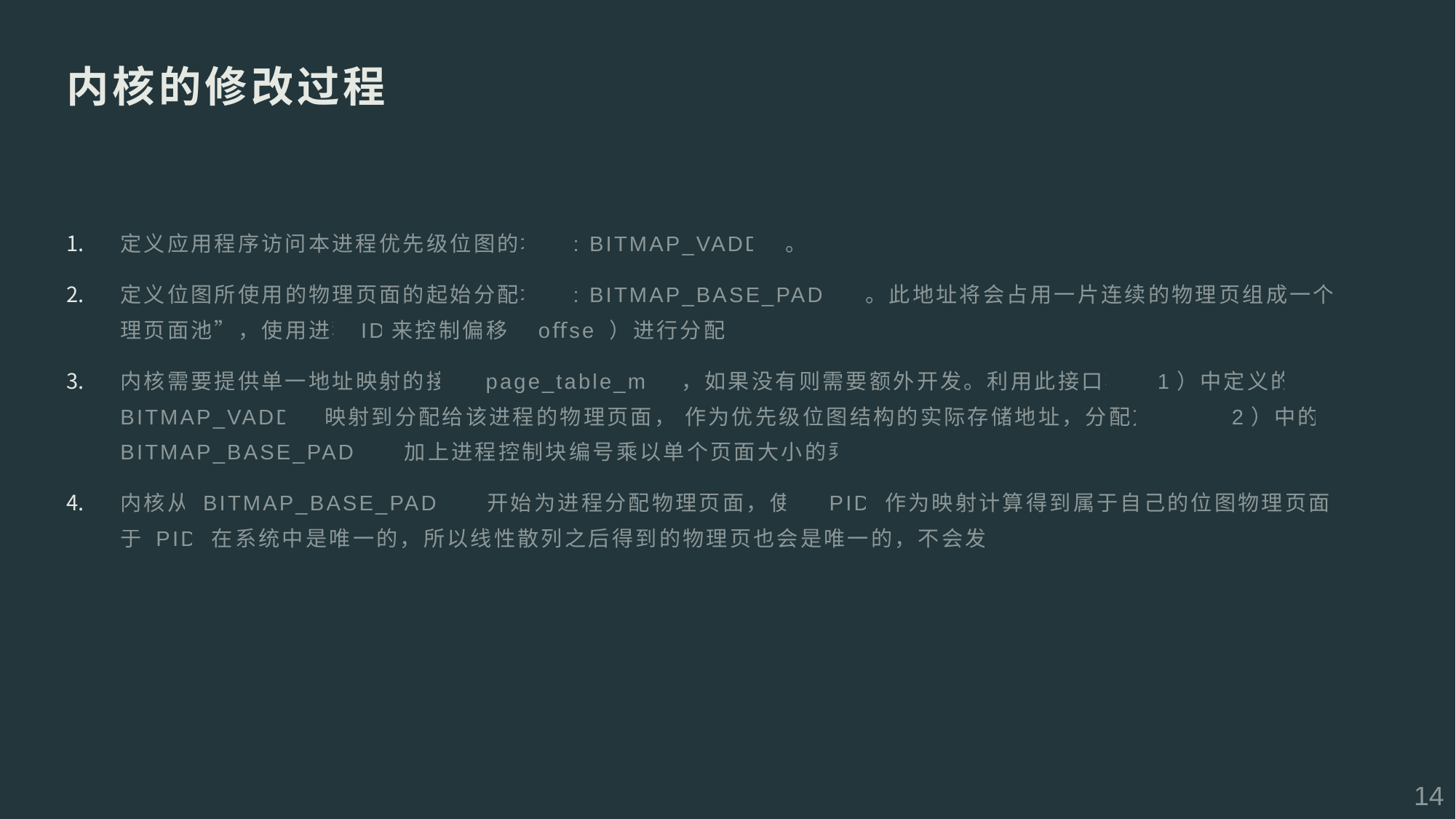

# 内核的修改过程
定义应用程序访问本进程优先级位图的地址: BITMAP_VADDR。
定义位图所使用的物理页面的起始分配地址: BITMAP_BASE_PADDR。此地址将会占用一片连续的物理页组成一个“物理页面池”，使用进程ID来控制偏移（oﬀset）进行分配。
内核需要提供单一地址映射的接口 page_table_map，如果没有则需要额外开发。利用此接口将（1）中定义的 BITMAP_VADDR 映射到分配给该进程的物理页面， 作为优先级位图结构的实际存储地址，分配方式为（2）中的 BITMAP_BASE_PADDR 加上进程控制块编号乘以单个页面大小的乘积。
内核从 BITMAP_BASE_PADDR 开始为进程分配物理页面，使用 PID 作为映射计算得到属于自己的位图物理页面。由于 PID 在系统中是唯一的，所以线性散列之后得到的物理页也会是唯一的，不会发生冲突。
14